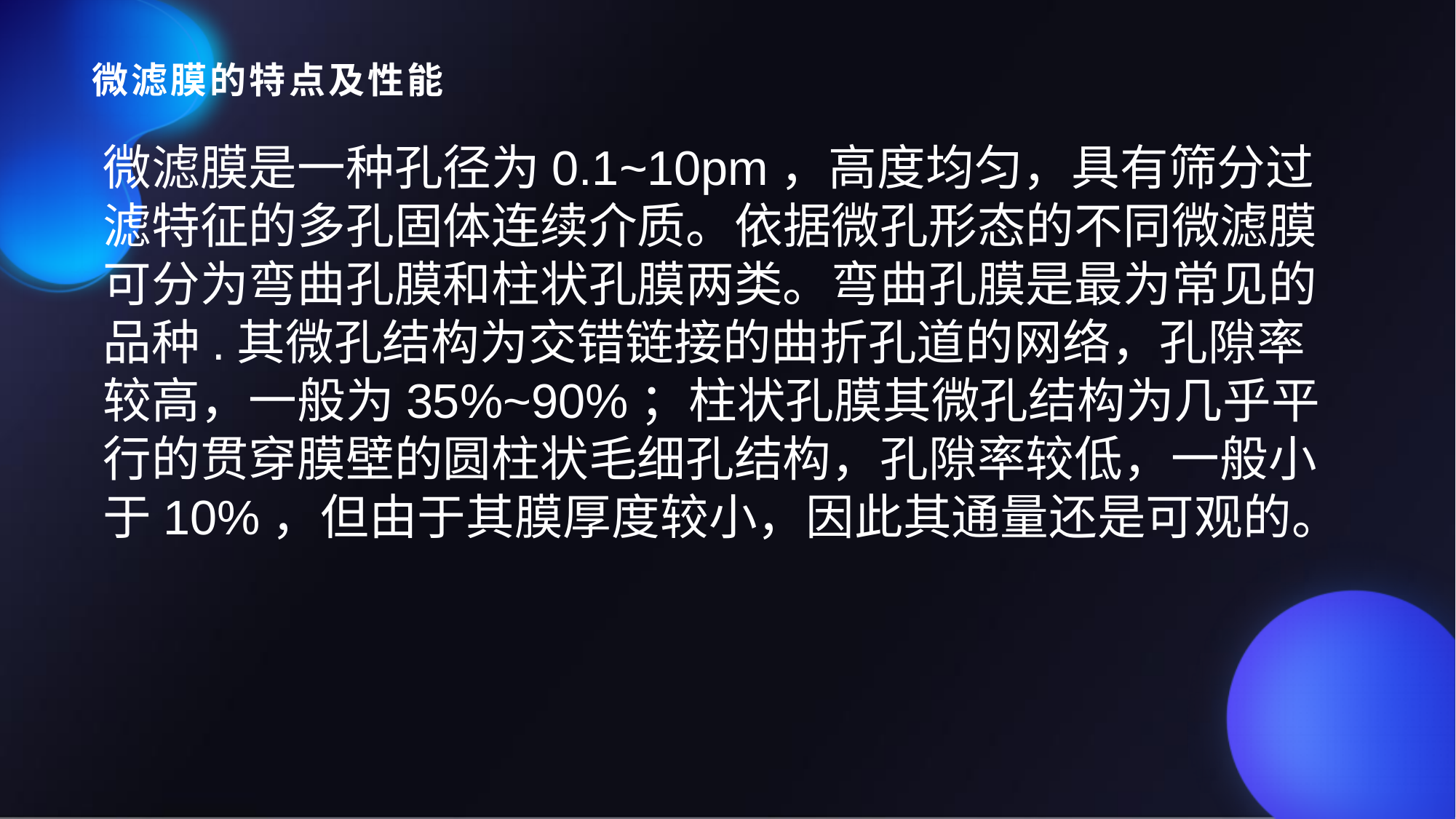

# 微滤膜的特点及性能
微滤膜是一种孔径为0.1~10pm，高度均匀，具有筛分过滤特征的多孔固体连续介质。依据微孔形态的不同微滤膜可分为弯曲孔膜和柱状孔膜两类。弯曲孔膜是最为常见的品种.其微孔结构为交错链接的曲折孔道的网络，孔隙率较高，一般为35%~90%；柱状孔膜其微孔结构为几乎平行的贯穿膜壁的圆柱状毛细孔结构，孔隙率较低，一般小于10%，但由于其膜厚度较小，因此其通量还是可观的。